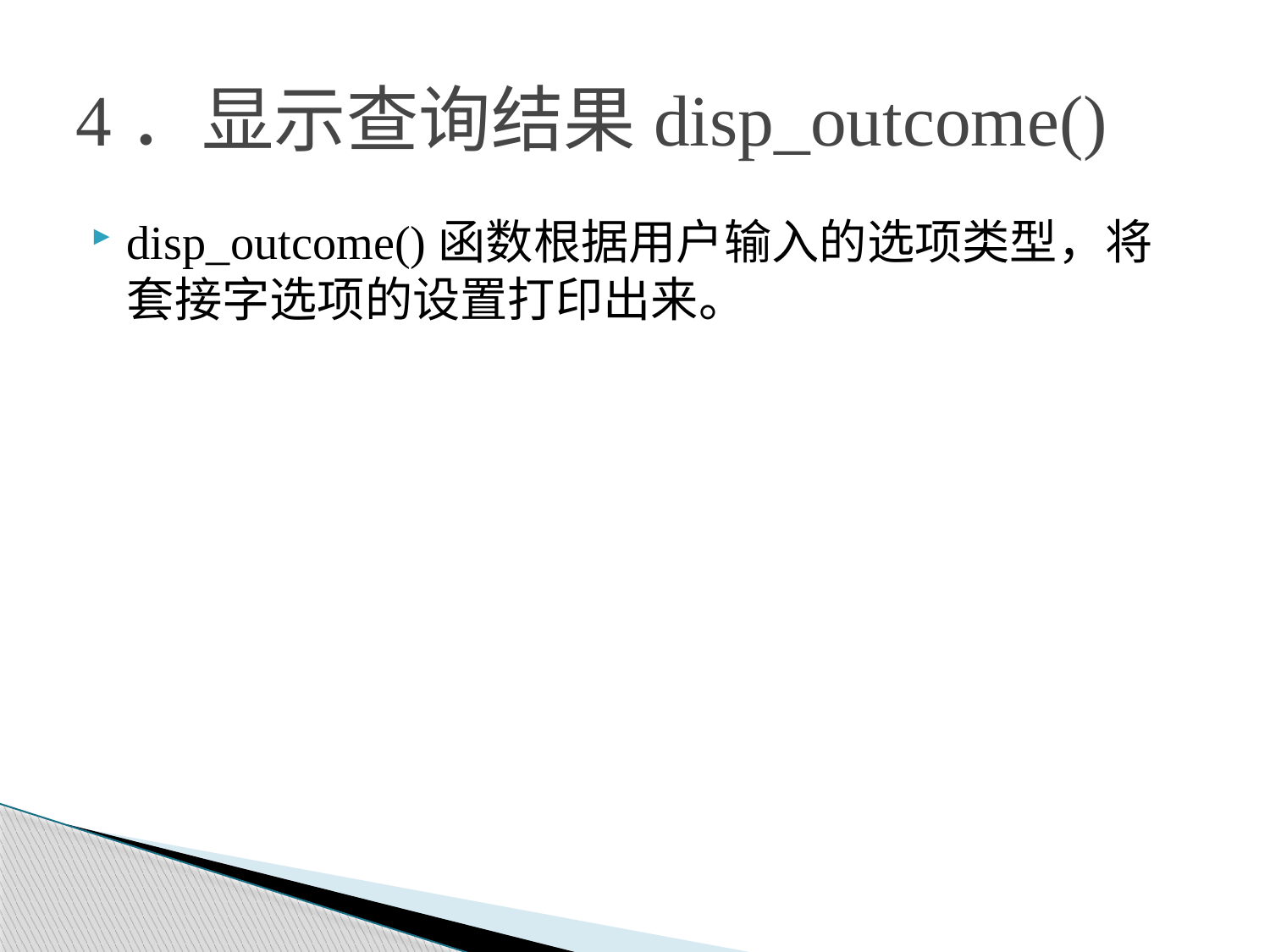

# 4．显示查询结果disp_outcome()
disp_outcome()函数根据用户输入的选项类型，将套接字选项的设置打印出来。